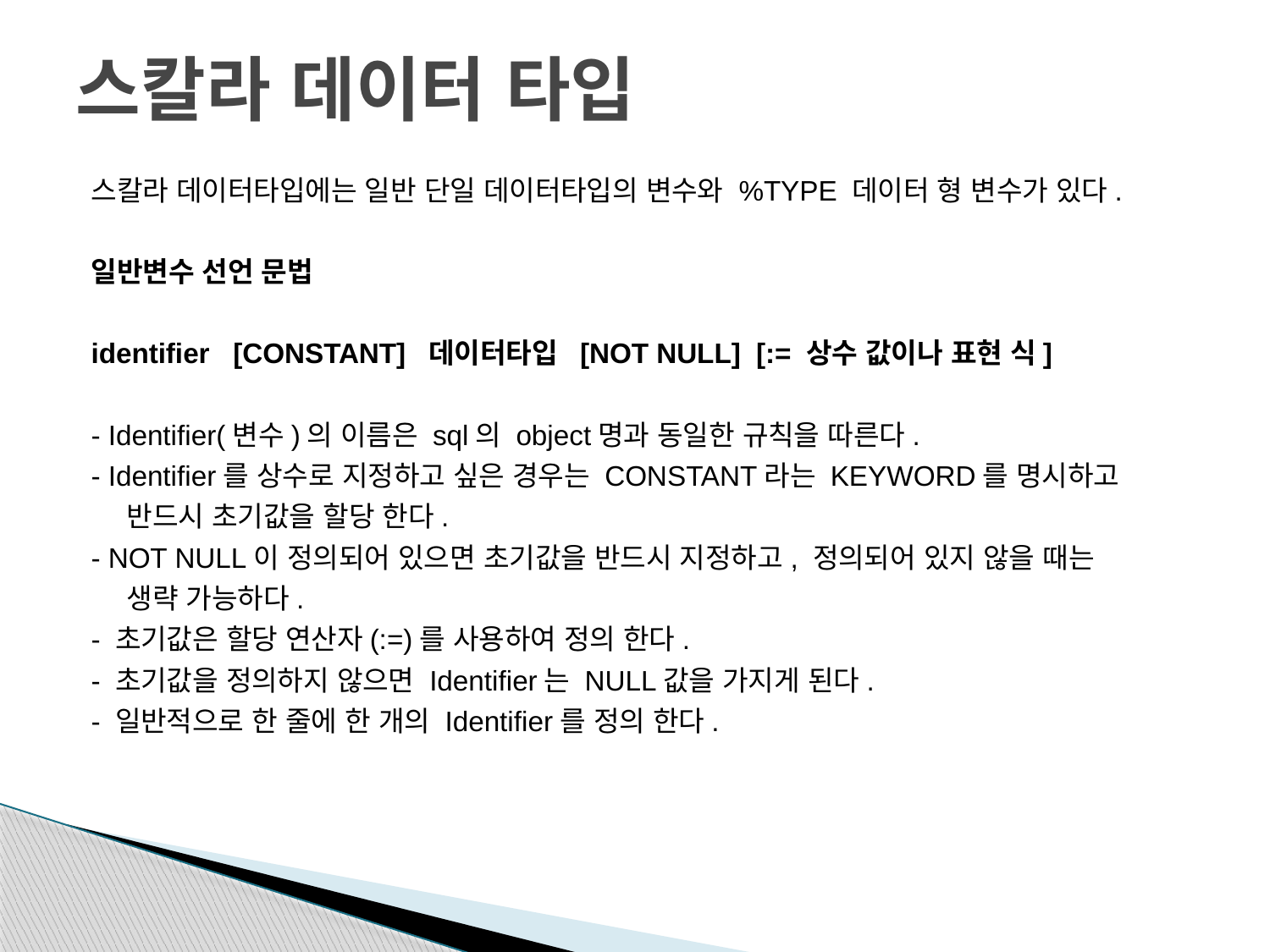

# 스칼라 데이터 타입
스칼라 데이터타입에는 일반 단일 데이터타입의 변수와 %TYPE 데이터 형 변수가 있다.

일반변수 선언 문법

identifier   [CONSTANT]  데이터타입  [NOT NULL]  [:= 상수 값이나 표현 식]

- Identifier(변수)의 이름은 sql의 object명과 동일한 규칙을 따른다.
- Identifier를 상수로 지정하고 싶은 경우는 CONSTANT라는 KEYWORD를 명시하고
	반드시 초기값을 할당 한다.
- NOT NULL이 정의되어 있으면 초기값을 반드시 지정하고, 정의되어 있지 않을 때는
	생략 가능하다.
- 초기값은 할당 연산자(:=)를 사용하여 정의 한다.
- 초기값을 정의하지 않으면 Identifier는 NULL값을 가지게 된다.
- 일반적으로 한 줄에 한 개의 Identifier를 정의 한다.